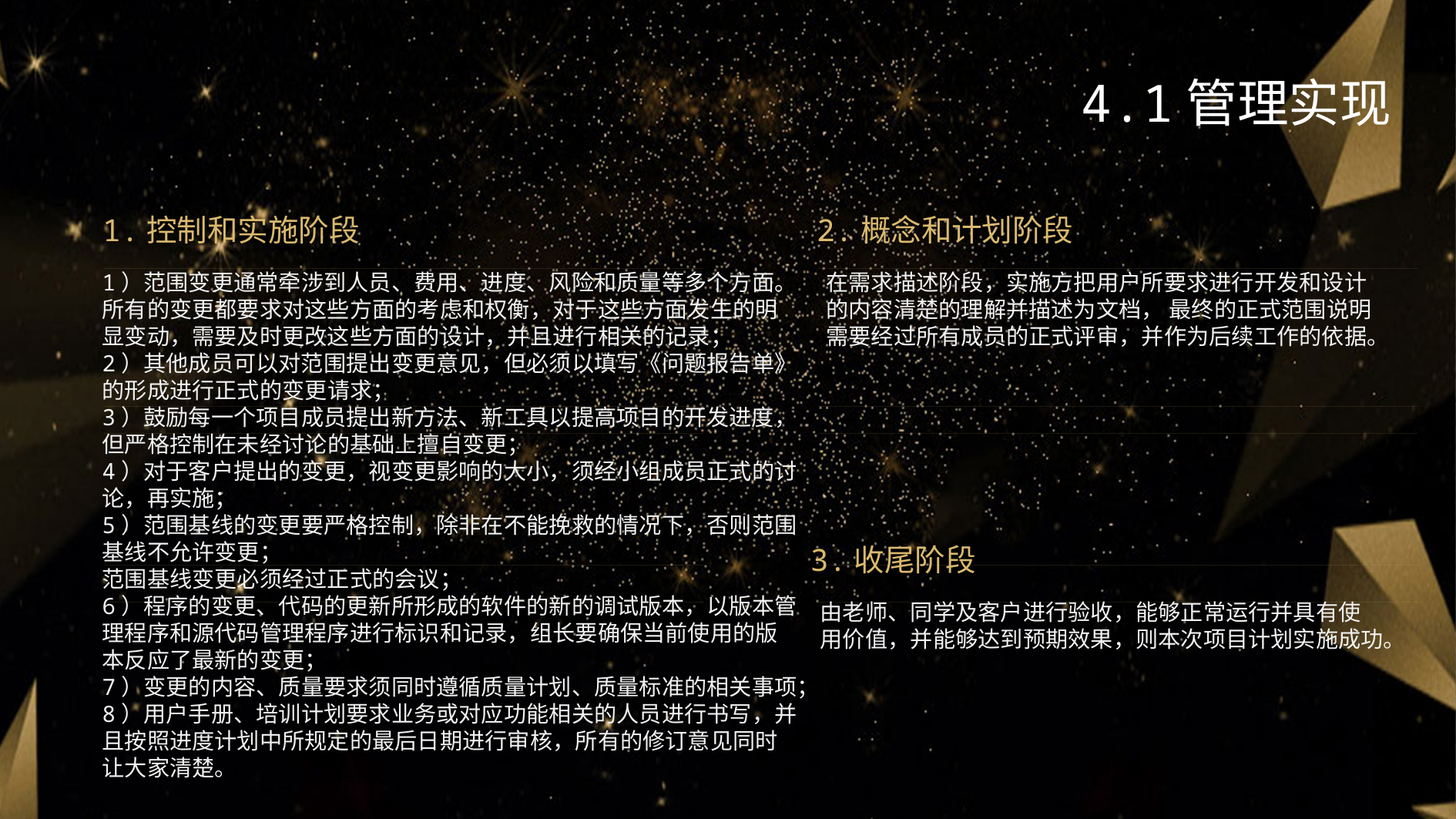

4.1管理实现
1.控制和实施阶段
2.概念和计划阶段
1）范围变更通常牵涉到人员、费用、进度、风险和质量等多个方面。
所有的变更都要求对这些方面的考虑和权衡，对于这些方面发生的明
显变动，需要及时更改这些方面的设计，并且进行相关的记录；
2）其他成员可以对范围提出变更意见，但必须以填写《问题报告单》
的形成进行正式的变更请求；
3）鼓励每一个项目成员提出新方法、新工具以提高项目的开发进度，
但严格控制在未经讨论的基础上擅自变更；
4）对于客户提出的变更，视变更影响的大小，须经小组成员正式的讨
论，再实施；
5）范围基线的变更要严格控制，除非在不能挽救的情况下，否则范围
基线不允许变更；
范围基线变更必须经过正式的会议；
6）程序的变更、代码的更新所形成的软件的新的调试版本，以版本管
理程序和源代码管理程序进行标识和记录，组长要确保当前使用的版
本反应了最新的变更；
7）变更的内容、质量要求须同时遵循质量计划、质量标准的相关事项；
8）用户手册、培训计划要求业务或对应功能相关的人员进行书写，并
且按照进度计划中所规定的最后日期进行审核，所有的修订意见同时
让大家清楚。

在需求描述阶段，实施方把用户所要求进行开发和设计
的内容清楚的理解并描述为文档， 最终的正式范围说明
需要经过所有成员的正式评审，并作为后续工作的依据。

3.收尾阶段

由老师、同学及客户进行验收，能够正常运行并具有使
用价值，并能够达到预期效果，则本次项目计划实施成功。